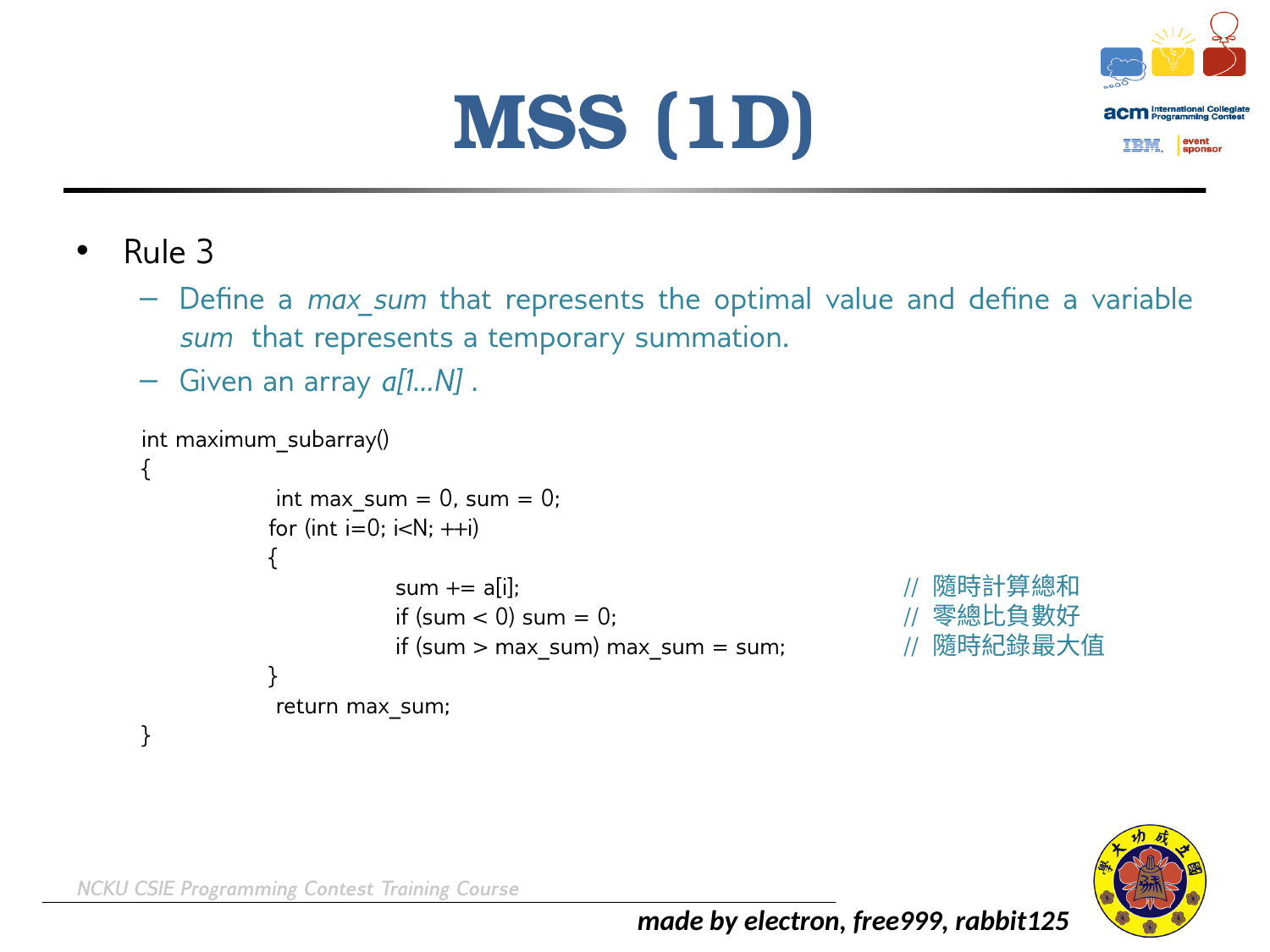

# MSS (1D)
Rule 3
Define a max_sum that represents the optimal value and define a variable sum  that represents a temporary summation.
Given an array a[1…N] .

int maximum_subarray()
{
	 int max_sum = 0, sum = 0;
	for (int i=0; i<N; ++i)
	{
		sum += a[i];                              	          	// 隨時計算總和			if (sum < 0) sum = 0;    	           		// 零總比負數好
        	 	if (sum > max_sum) max_sum = sum;   	// 隨時紀錄最大值
	}
	 return max_sum;
}
NCKU CSIE Programming Contest Training Course